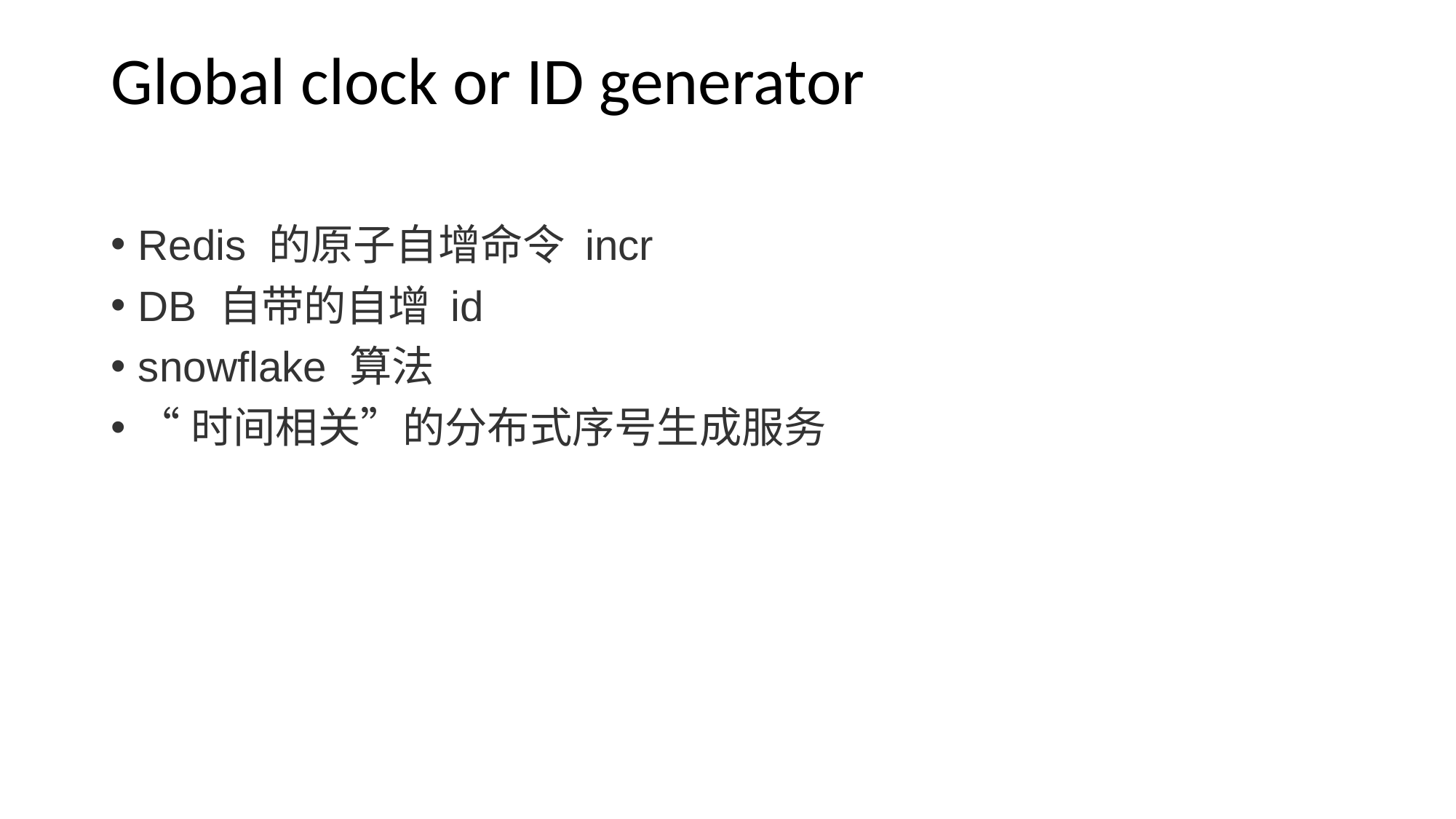

# Global clock or ID generator
Redis 的原子自增命令 incr
DB 自带的自增 id
snowflake 算法
“时间相关”的分布式序号生成服务